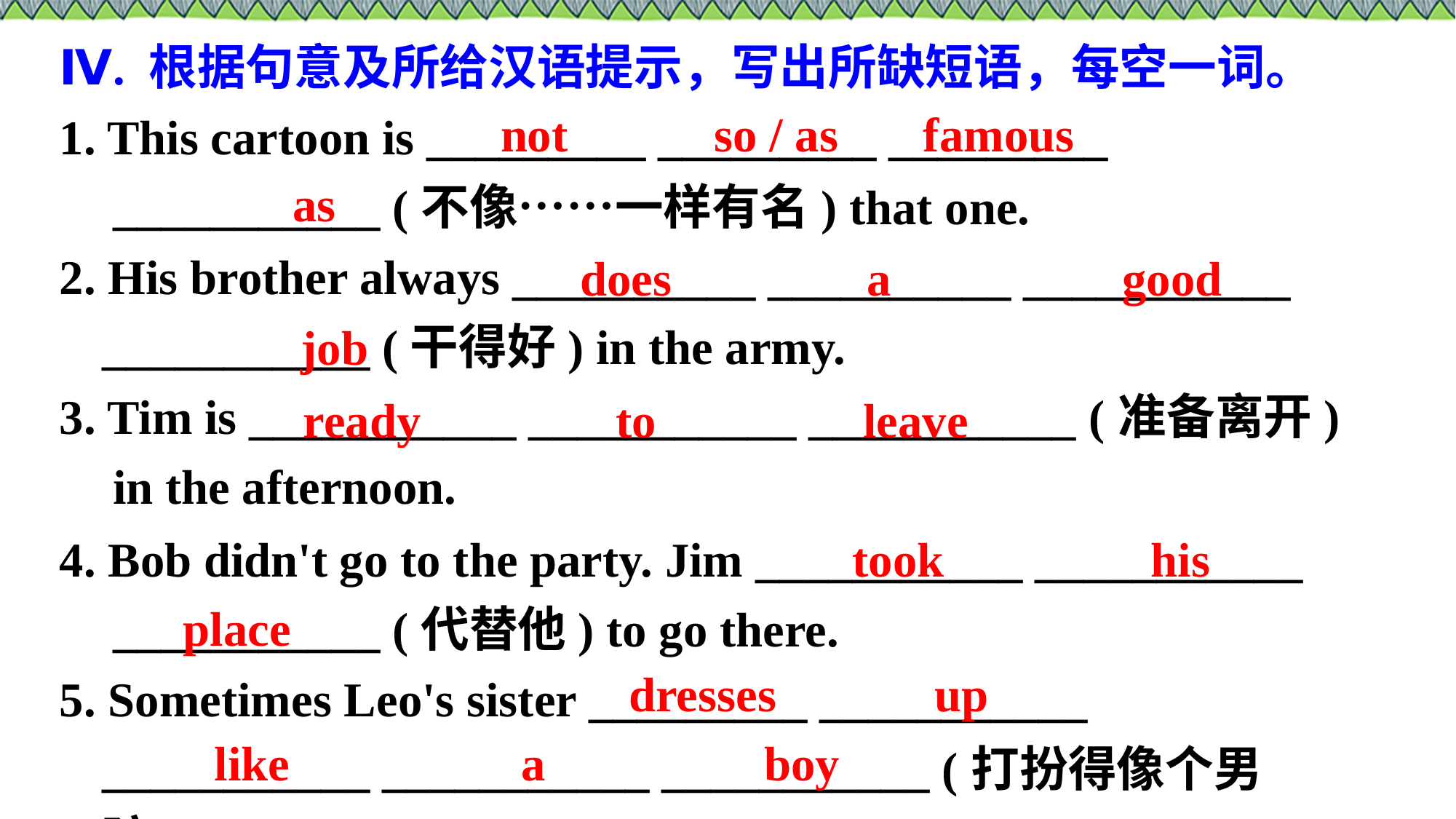

Ⅳ. 根据句意及所给汉语提示，写出所缺短语，每空一词。
1. This cartoon is _________ _________ _________ ___________ (不像……一样有名) that one.
2. His brother always __________ __________ ___________ ___________ (干得好) in the army.
3. Tim is ___________ ___________ ___________ (准备离开) in the afternoon.
                               not            so / as       famous              as
                                      does                a                   good                 job
ready                to                 leave
4. Bob didn't go to the party. Jim ___________ ___________ ___________ (代替他) to go there.
5. Sometimes Leo's sister _________ ___________ ___________ ___________ ___________ (打扮得像个男孩).
took                 his
place
                                          dresses             up                   like                   a                  boy